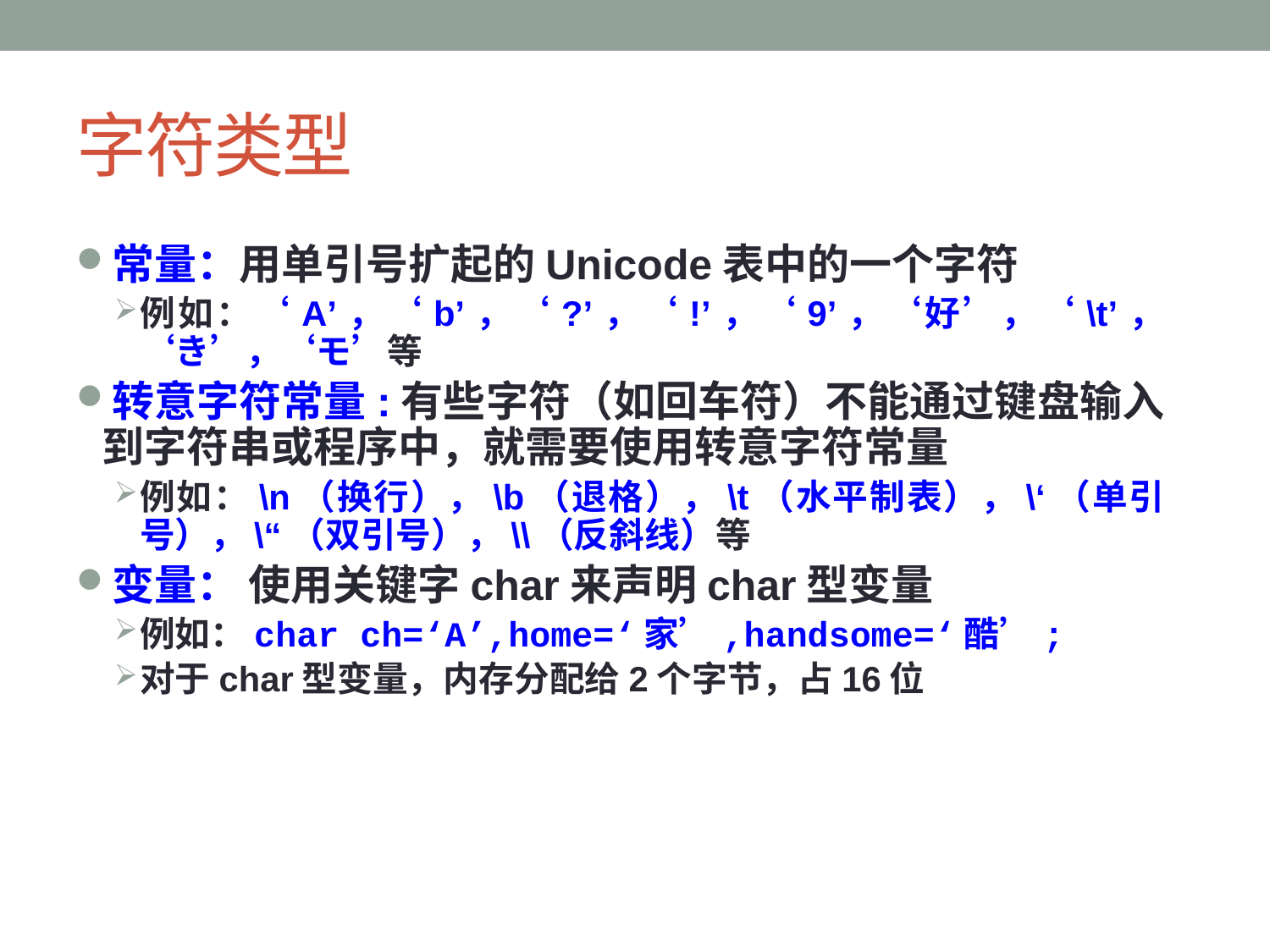

# 字符类型
常量：用单引号扩起的Unicode表中的一个字符
例如：‘A’，‘b’，‘?’，‘!’，‘9’，‘好’，‘\t’，‘き’，‘モ’等
转意字符常量:有些字符（如回车符）不能通过键盘输入到字符串或程序中，就需要使用转意字符常量
例如：\n（换行），\b（退格），\t（水平制表），\‘（单引号），\“（双引号），\\（反斜线）等
变量： 使用关键字char来声明char型变量
例如：char ch=‘A’,home=‘家’,handsome=‘酷’;
对于char型变量，内存分配给2个字节，占16位